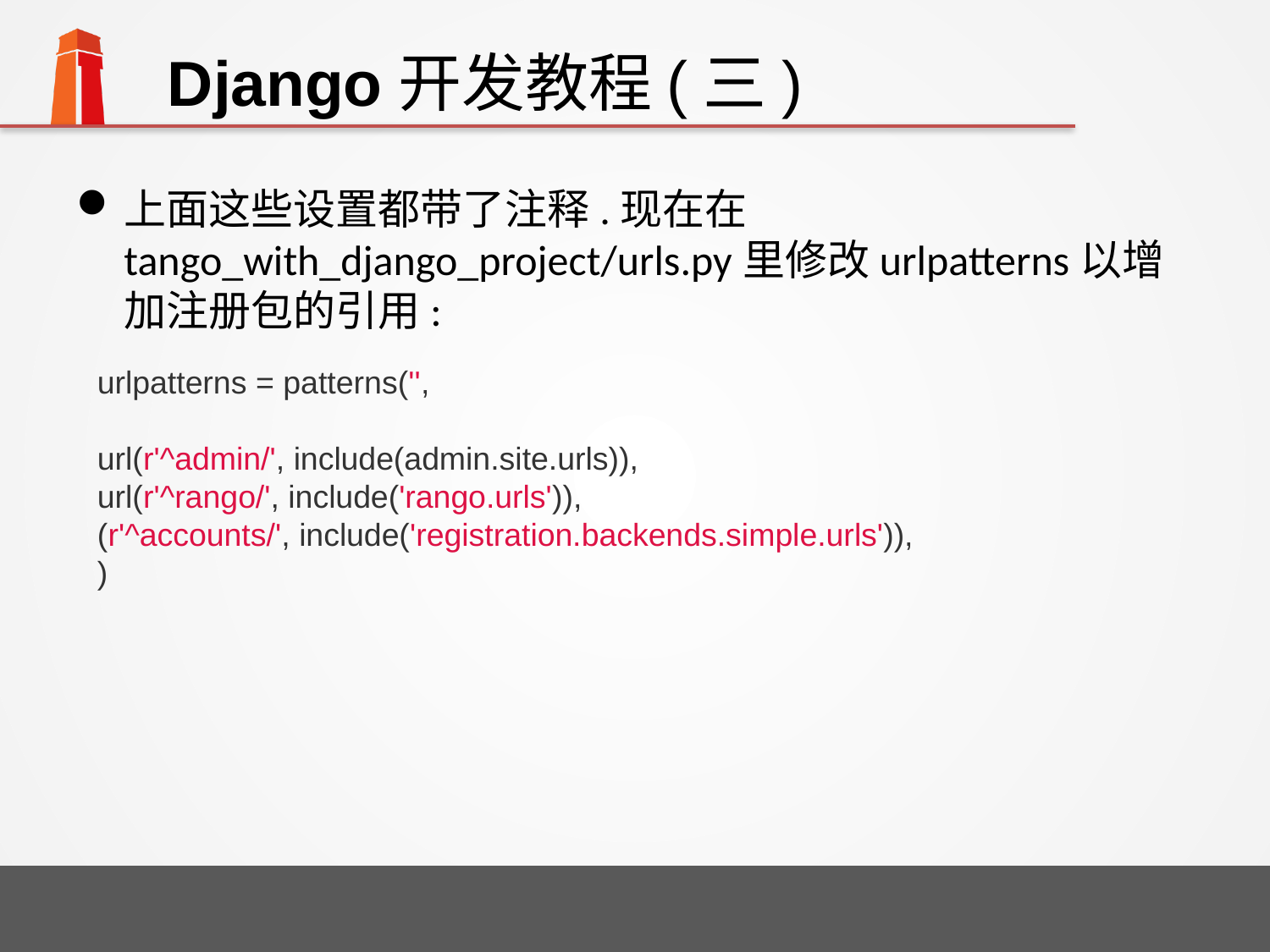

# Django开发教程(三)
上面这些设置都带了注释.现在在tango_with_django_project/urls.py里修改urlpatterns以增加注册包的引用:

urlpatterns = patterns('',

url(r'^admin/', include(admin.site.urls)),
url(r'^rango/', include('rango.urls')),
(r'^accounts/', include('registration.backends.simple.urls')),
)